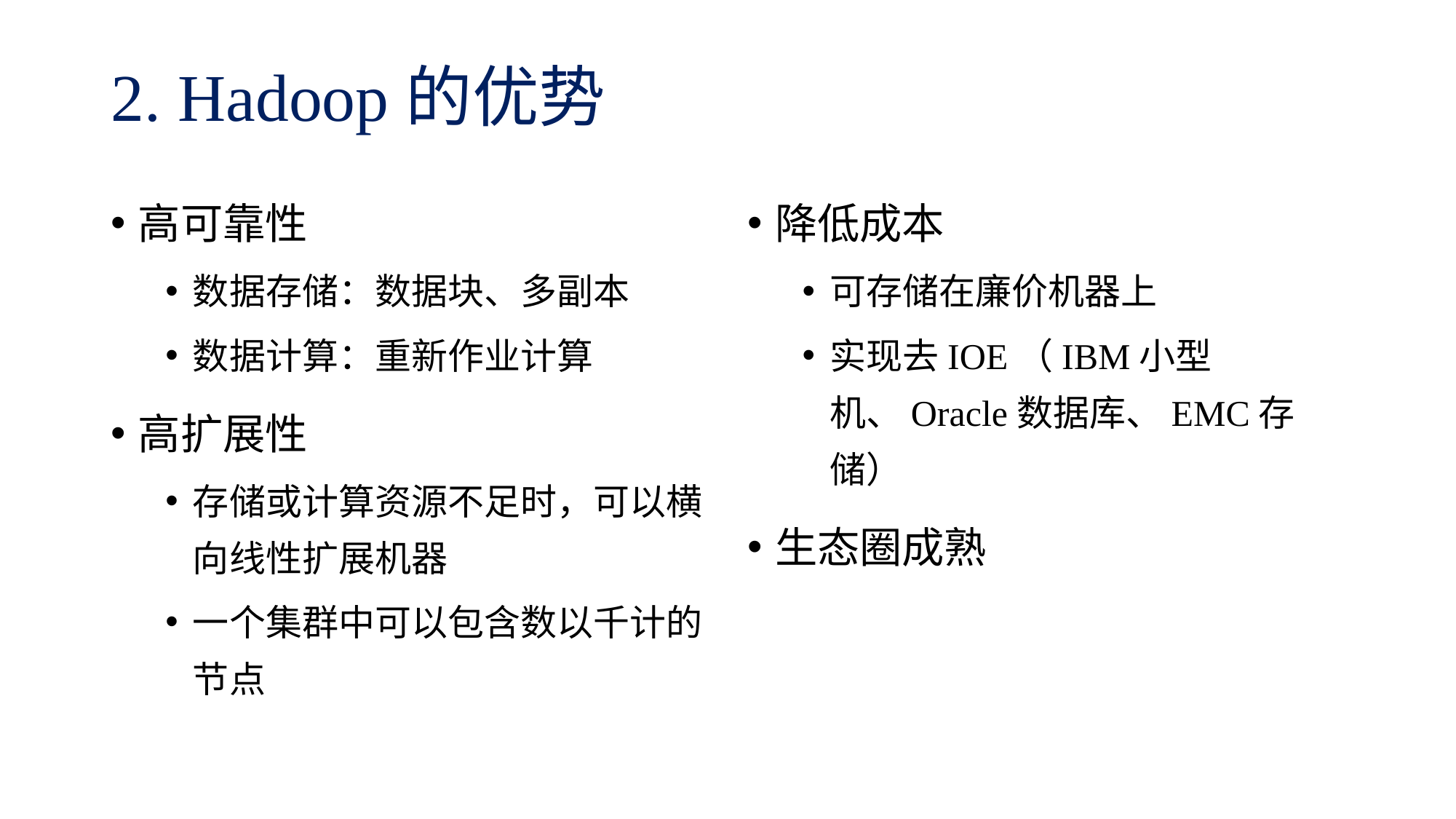

# 2. Hadoop的优势
高可靠性
数据存储：数据块、多副本
数据计算：重新作业计算
高扩展性
存储或计算资源不足时，可以横向线性扩展机器
一个集群中可以包含数以千计的节点
降低成本
可存储在廉价机器上
实现去IOE（IBM小型机、Oracle数据库、EMC存储）
生态圈成熟